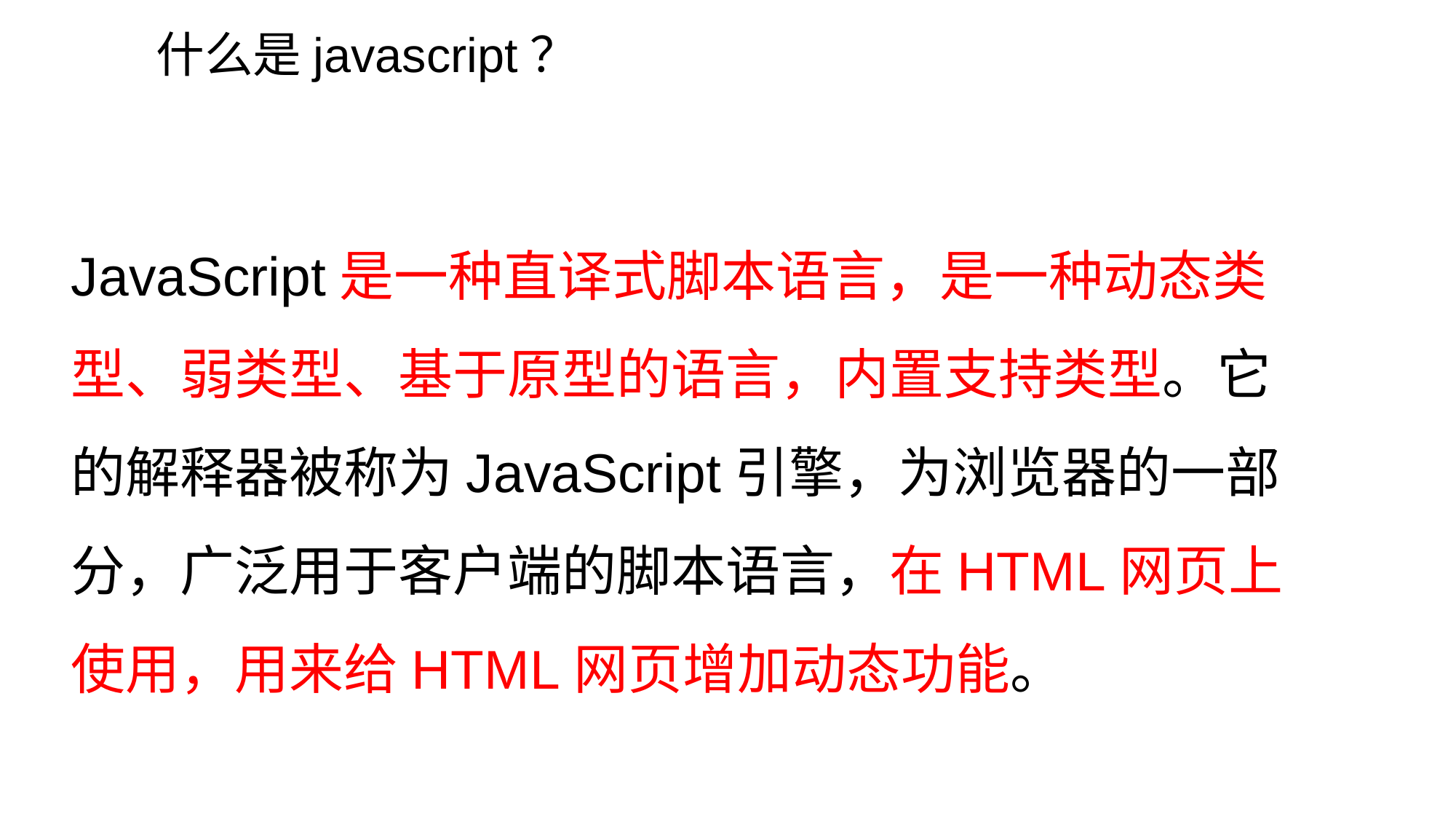

什么是javascript？
JavaScript是一种直译式脚本语言，是一种动态类型、弱类型、基于原型的语言，内置支持类型。它的解释器被称为JavaScript引擎，为浏览器的一部分，广泛用于客户端的脚本语言，在HTML网页上使用，用来给HTML网页增加动态功能。